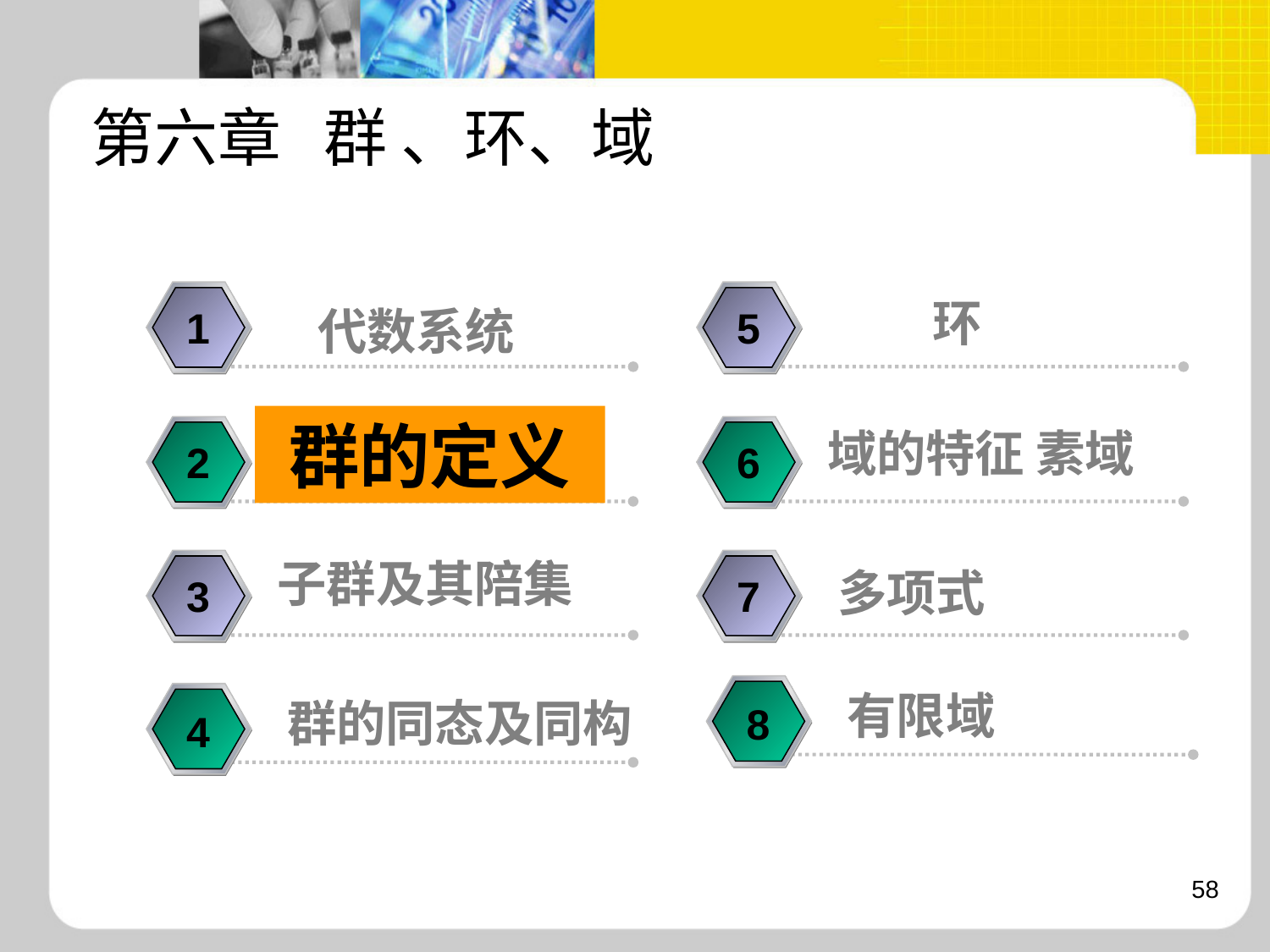

第六章   群 、环、域

环
代数系统
1
5

群的定义
域的特征 素域

2
6

子群及其陪集

多项式
3
7

有限域

群的同态及同构
8
4

58